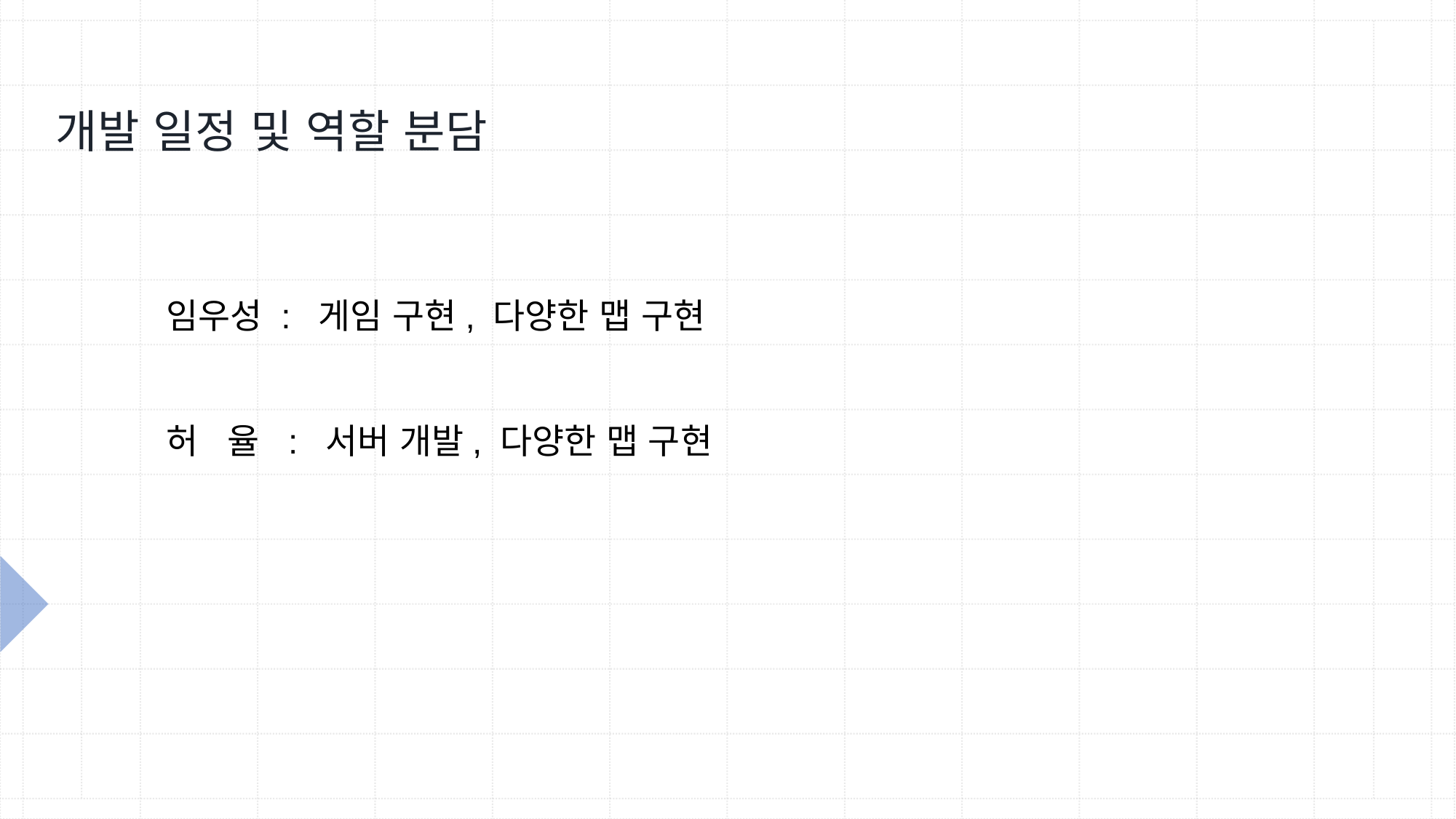

개발 일정 및 역할 분담
임우성 :  게임 구현, 다양한 맵 구현

허   율  :  서버 개발, 다양한 맵 구현